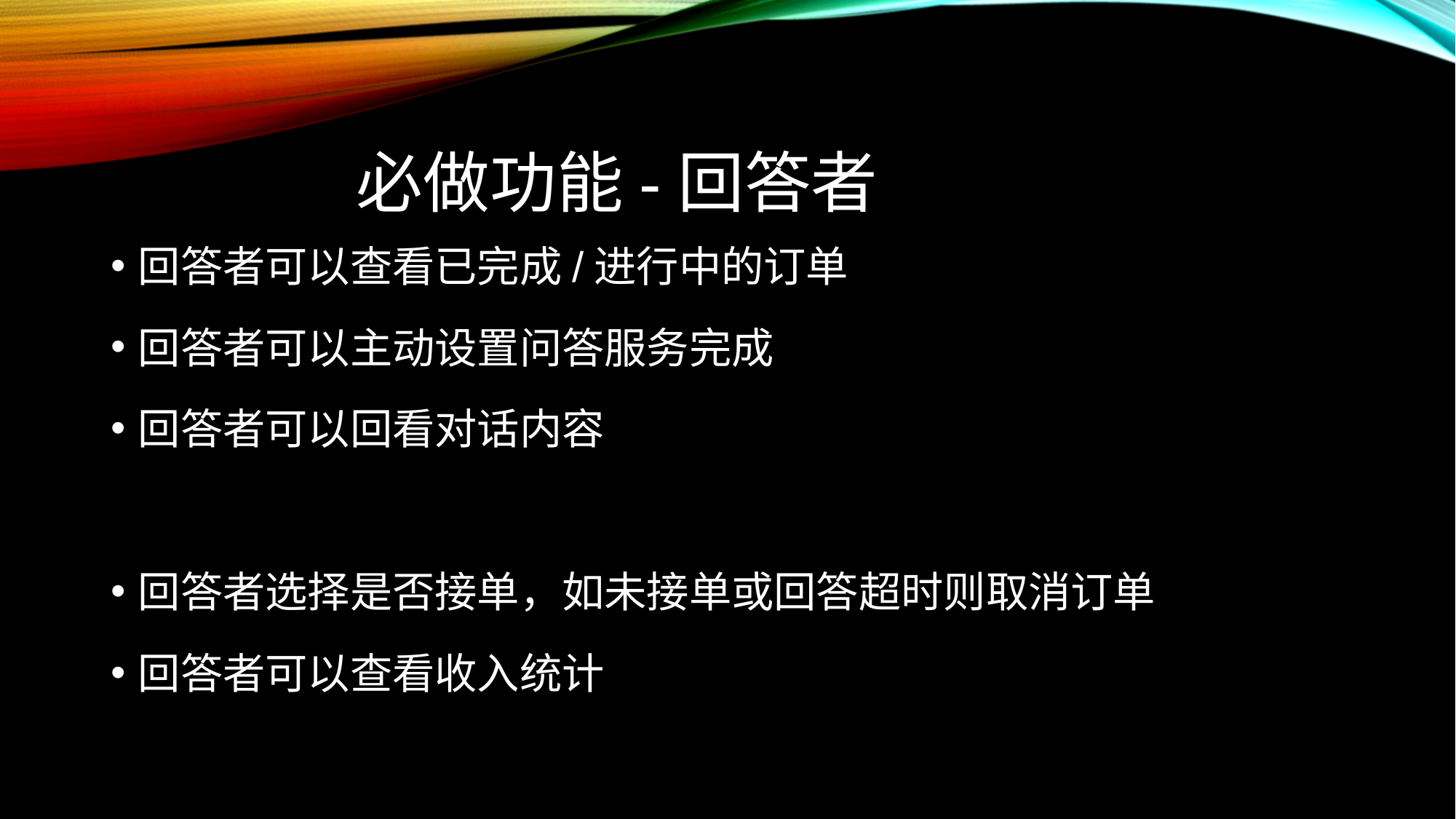

# 必做功能-回答者
回答者可以查看已完成/进行中的订单
回答者可以主动设置问答服务完成
回答者可以回看对话内容

回答者选择是否接单，如未接单或回答超时则取消订单
回答者可以查看收入统计